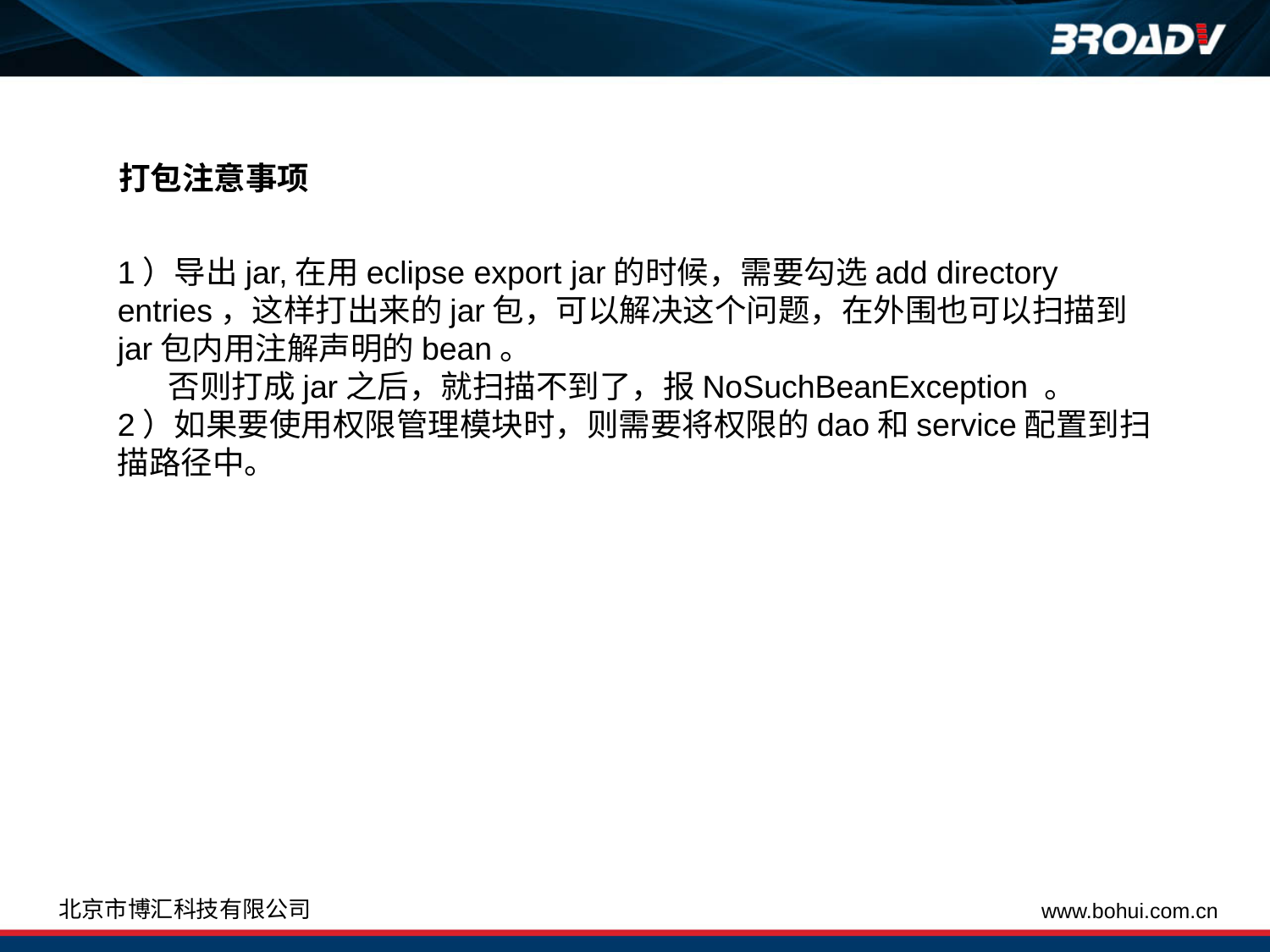

打包注意事项
1）导出jar,在用eclipse export jar的时候，需要勾选add directory entries，这样打出来的jar包，可以解决这个问题，在外围也可以扫描到jar包内用注解声明的bean。
      否则打成jar之后，就扫描不到了，报NoSuchBeanException 。
2）如果要使用权限管理模块时，则需要将权限的dao和service配置到扫描路径中。